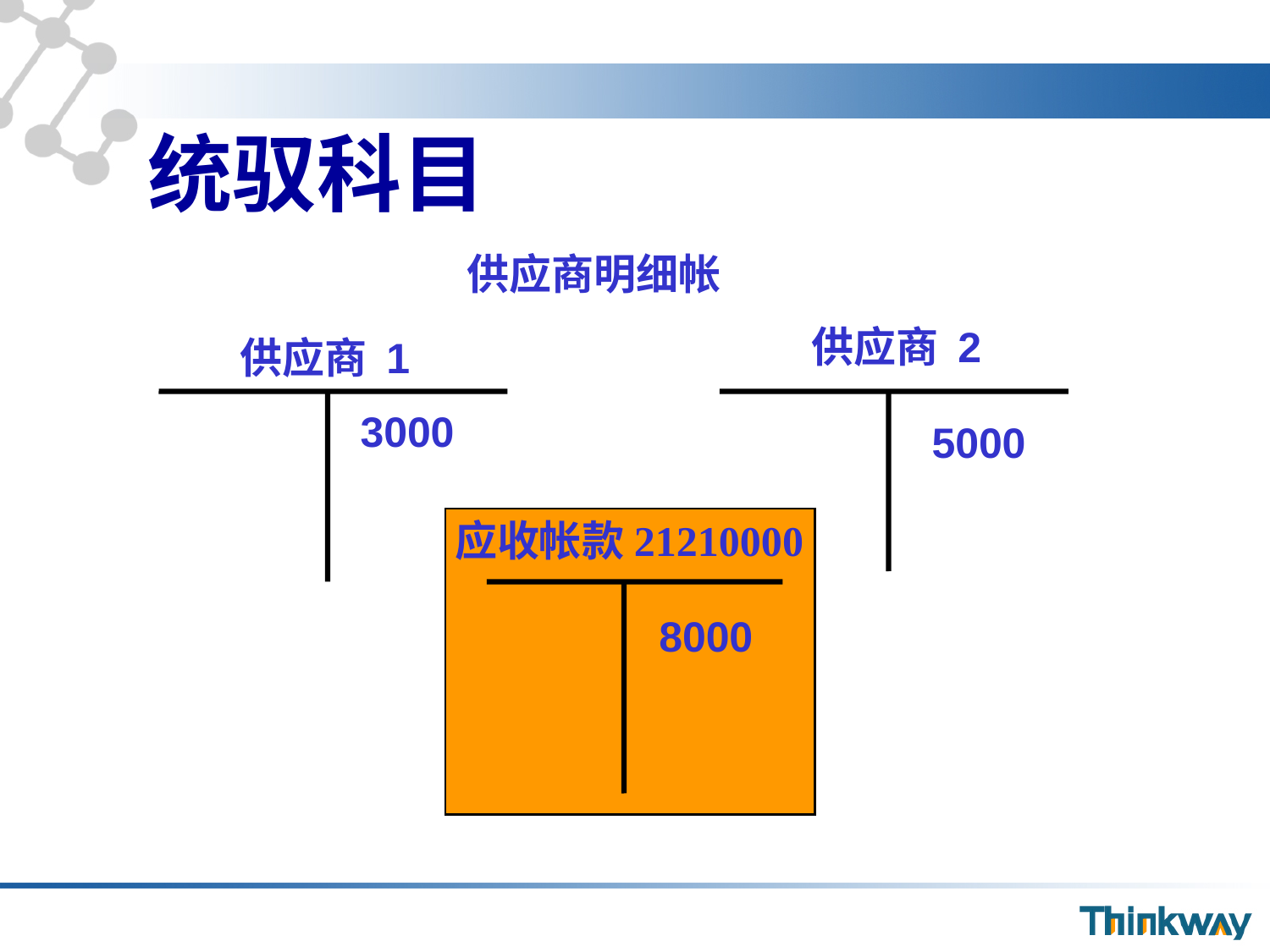

统驭科目
供应商明细帐
供应商 2
供应商 1

3000
5000
  应收帐款21210000

8000